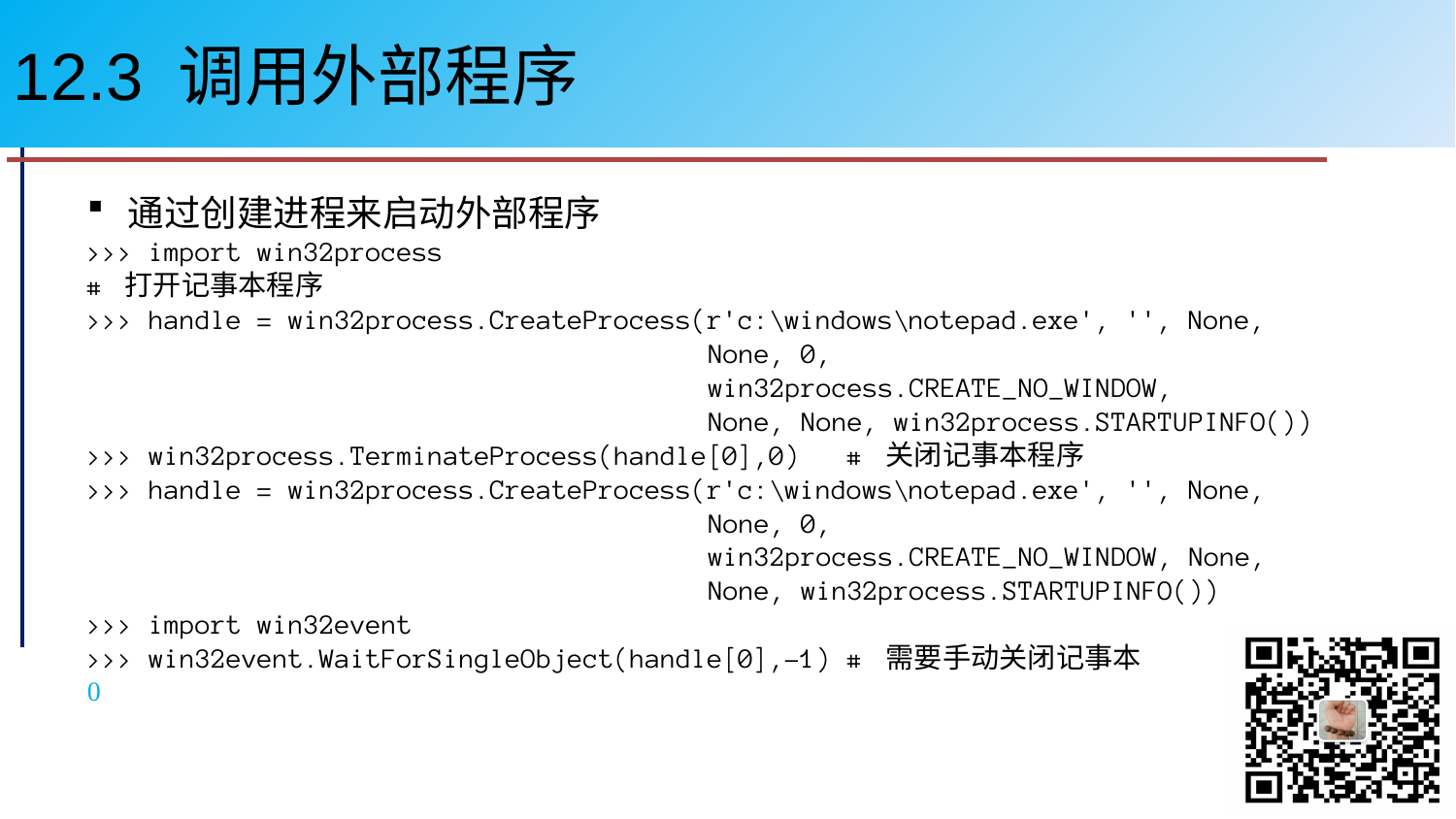

# 12.3 调用外部程序
通过创建进程来启动外部程序
>>> import win32process
# 打开记事本程序
>>> handle = win32process.CreateProcess(r'c:\windows\notepad.exe', '', None,
                                        None, 0,
                                        win32process.CREATE_NO_WINDOW,
                                        None, None, win32process.STARTUPINFO())
>>> win32process.TerminateProcess(handle[0],0)   # 关闭记事本程序
>>> handle = win32process.CreateProcess(r'c:\windows\notepad.exe', '', None,
                                        None, 0,
                                        win32process.CREATE_NO_WINDOW, None,
                                        None, win32process.STARTUPINFO())
>>> import win32event
>>> win32event.WaitForSingleObject(handle[0],-1) # 需要手动关闭记事本
0